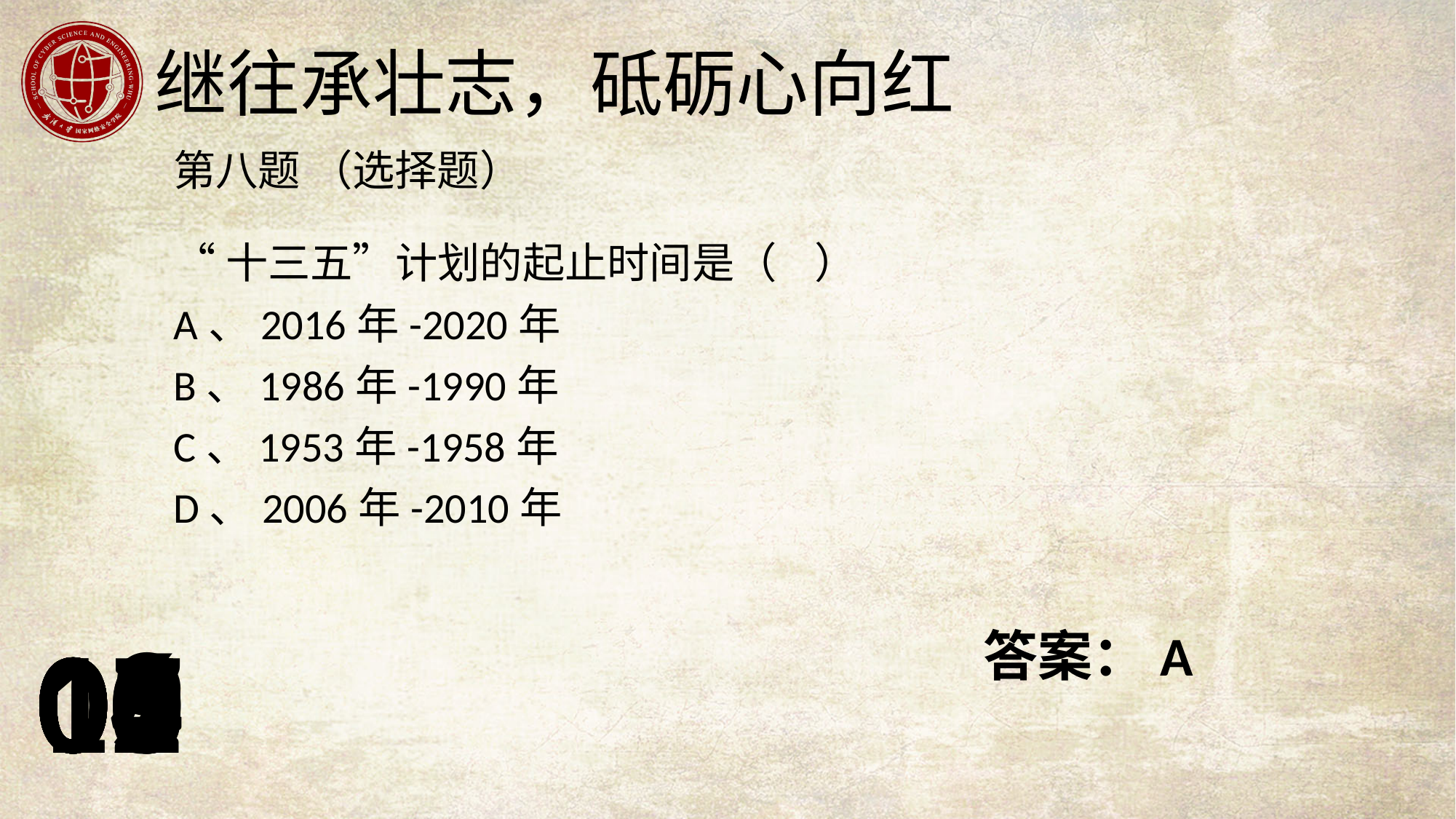

第八题 （选择题）
“十三五”计划的起止时间是（    ）
A、2016年-2020年
B、1986年-1990年
C、1953年-1958年
D、2006年-2010年
答案：A